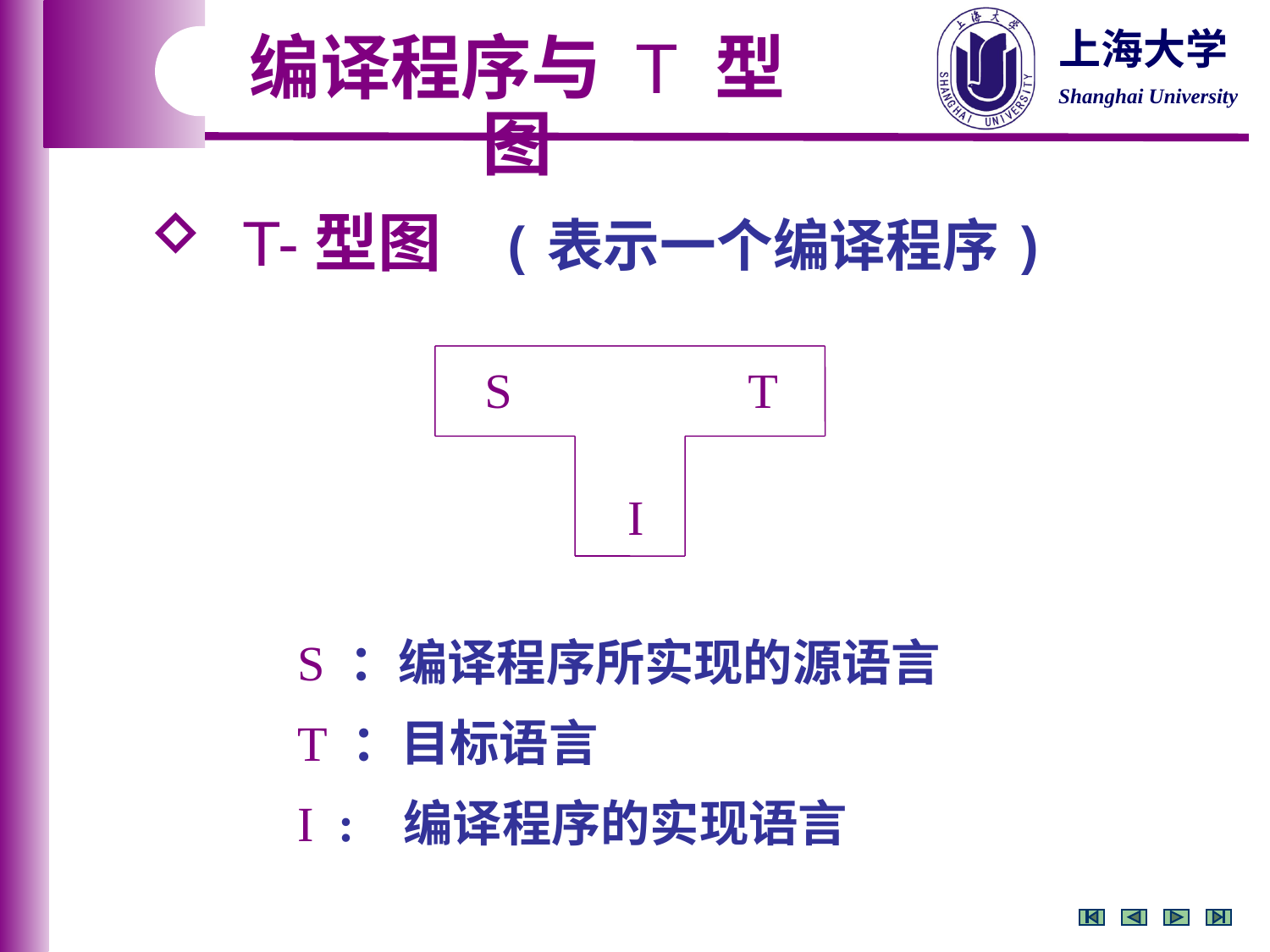

编译程序与 T 型图
 T-型图   (表示一个编译程序)

S
T

I

S ：编译程序所实现的源语言

T ：目标语言

I  :   编译程序的实现语言